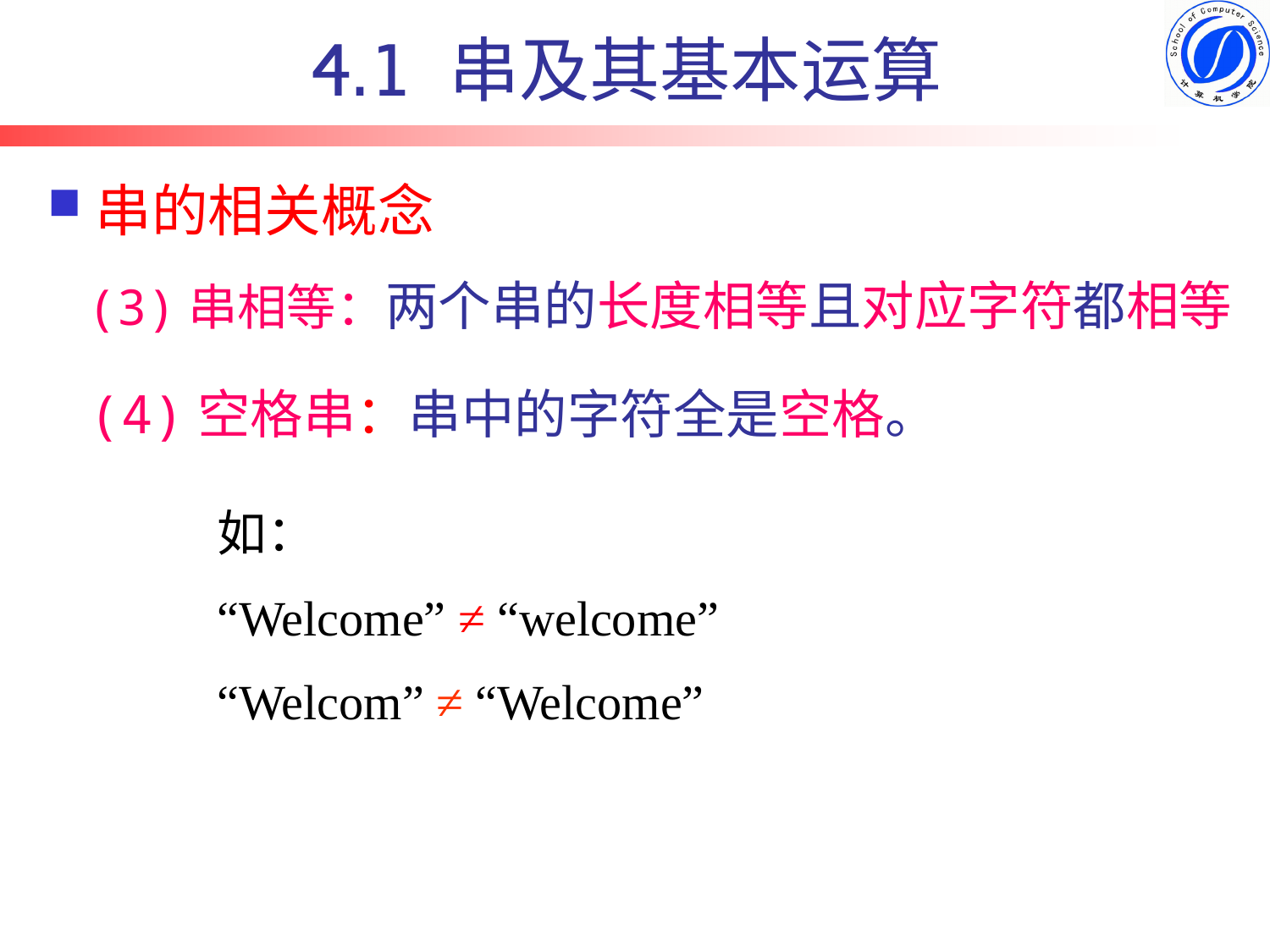

# 4.1 串及其基本运算
串的相关概念
(3)串相等：两个串的长度相等且对应字符都相等
(4)空格串：串中的字符全是空格。
如：
“Welcome” ≠ “welcome”
“Welcom” ≠ “Welcome”